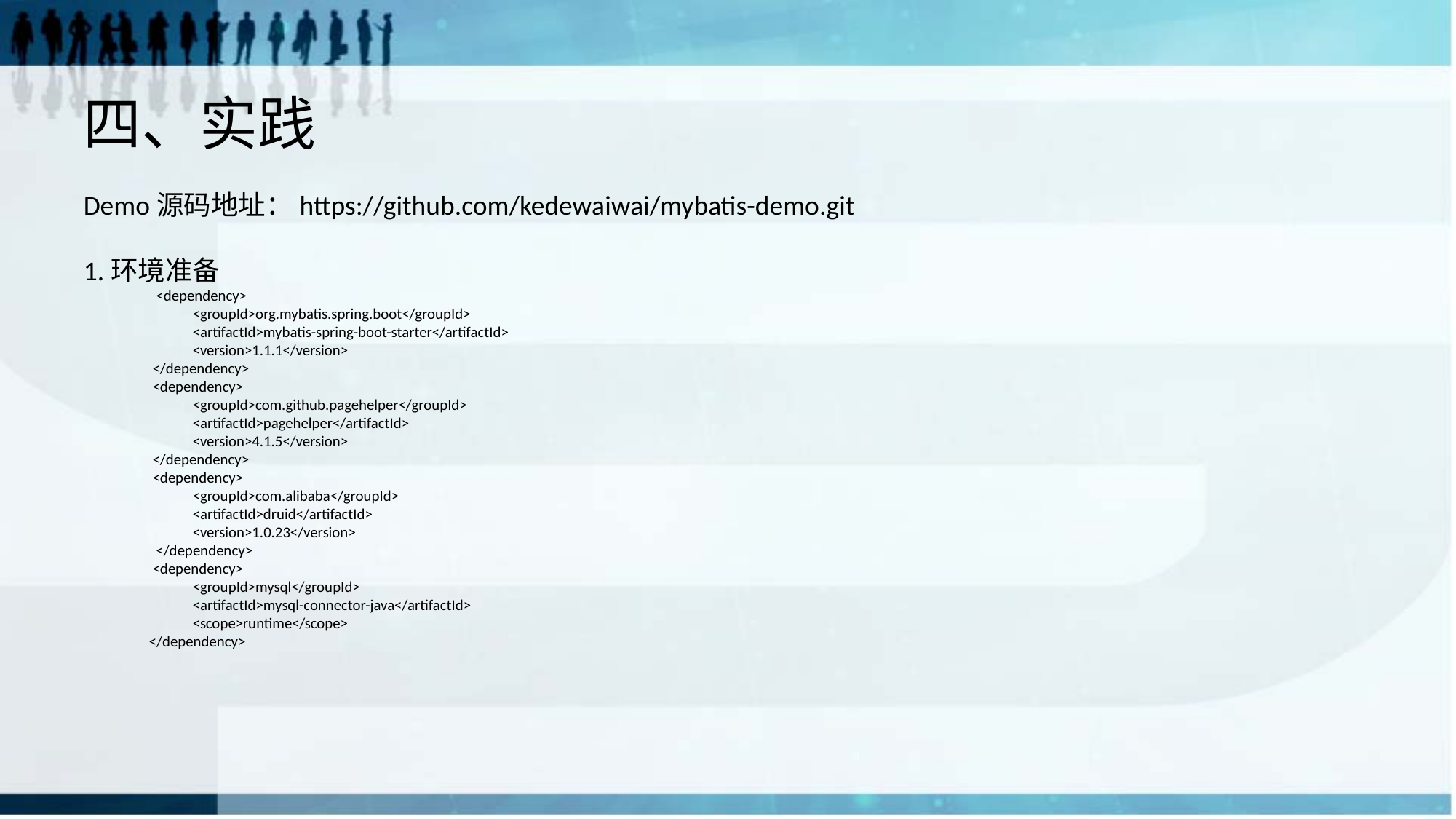

# 四、实践
Demo源码地址：https://github.com/kedewaiwai/mybatis-demo.git

1.环境准备
                     <dependency>
	<groupId>org.mybatis.spring.boot</groupId>
	<artifactId>mybatis-spring-boot-starter</artifactId>
	<version>1.1.1</version>
                    </dependency>
                    <dependency>
	<groupId>com.github.pagehelper</groupId>
	<artifactId>pagehelper</artifactId>
	<version>4.1.5</version>
                    </dependency>
                    <dependency>
	<groupId>com.alibaba</groupId>
	<artifactId>druid</artifactId>
	<version>1.0.23</version>
                     </dependency>
                    <dependency>
	<groupId>mysql</groupId>
	<artifactId>mysql-connector-java</artifactId>
	<scope>runtime</scope>
                   </dependency>